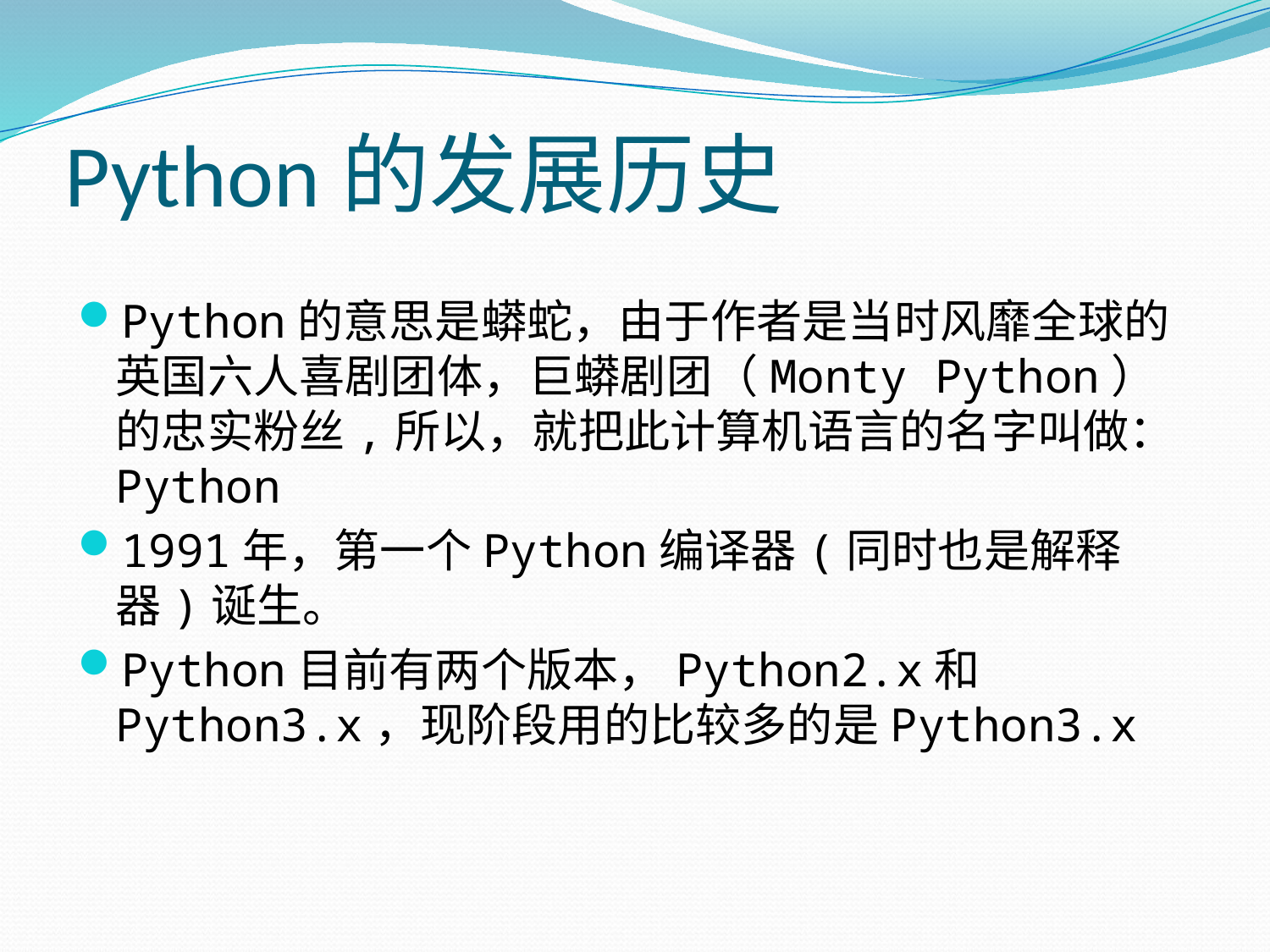

# Python的发展历史
Python的意思是蟒蛇，由于作者是当时风靡全球的英国六人喜剧团体，巨蟒剧团（Monty Python）的忠实粉丝,所以，就把此计算机语言的名字叫做：Python
1991年，第一个Python编译器(同时也是解释器)诞生。
Python目前有两个版本，Python2.x和Python3.x，现阶段用的比较多的是Python3.x